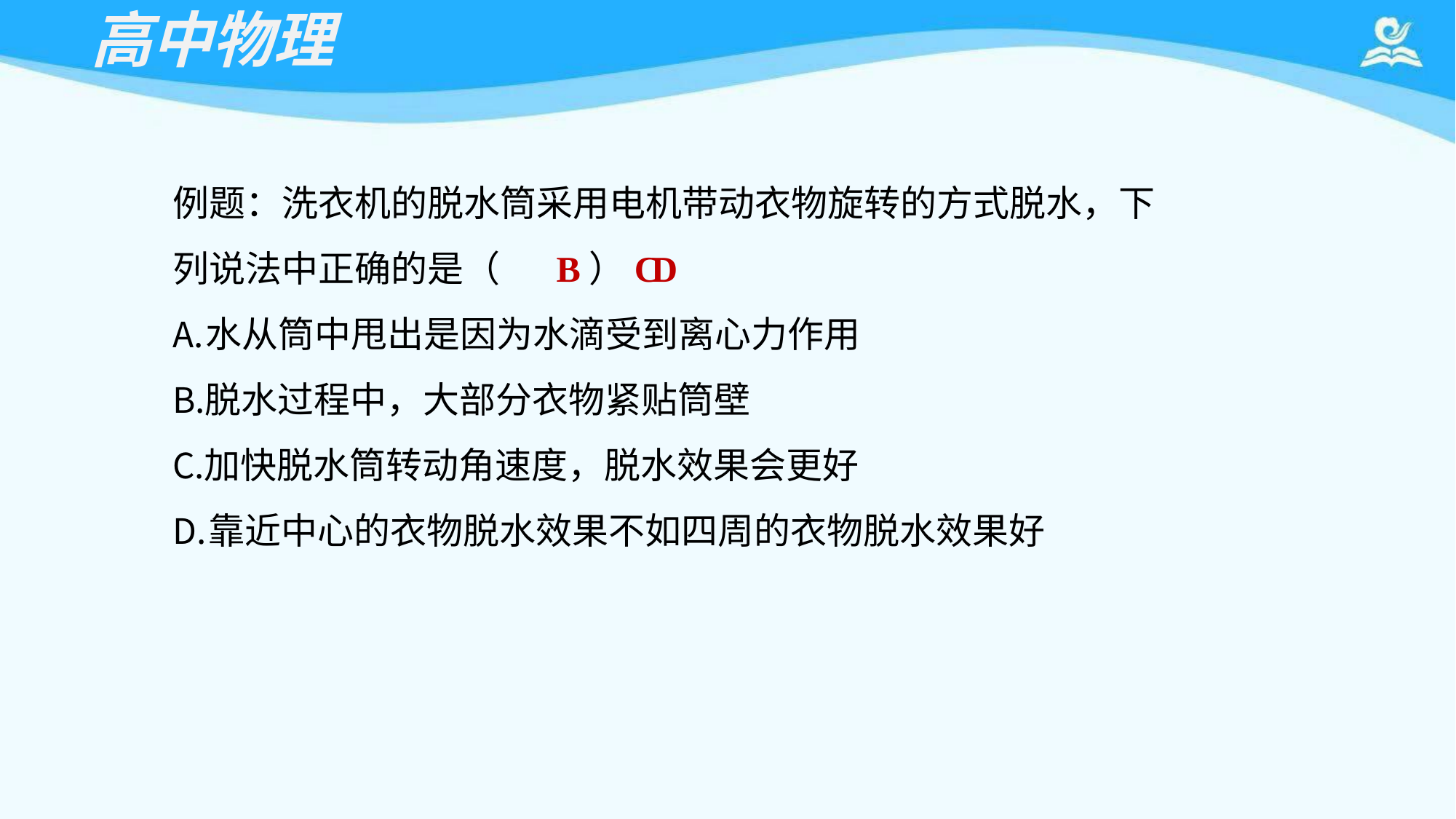

# 高中物理
例题：洗衣机的脱水筒采用电机带动衣物旋转的方式脱水，下 列说法中正确的是（	B）CD
水从筒中甩出是因为水滴受到离心力作用
脱水过程中，大部分衣物紧贴筒壁
加快脱水筒转动角速度，脱水效果会更好
靠近中心的衣物脱水效果不如四周的衣物脱水效果好